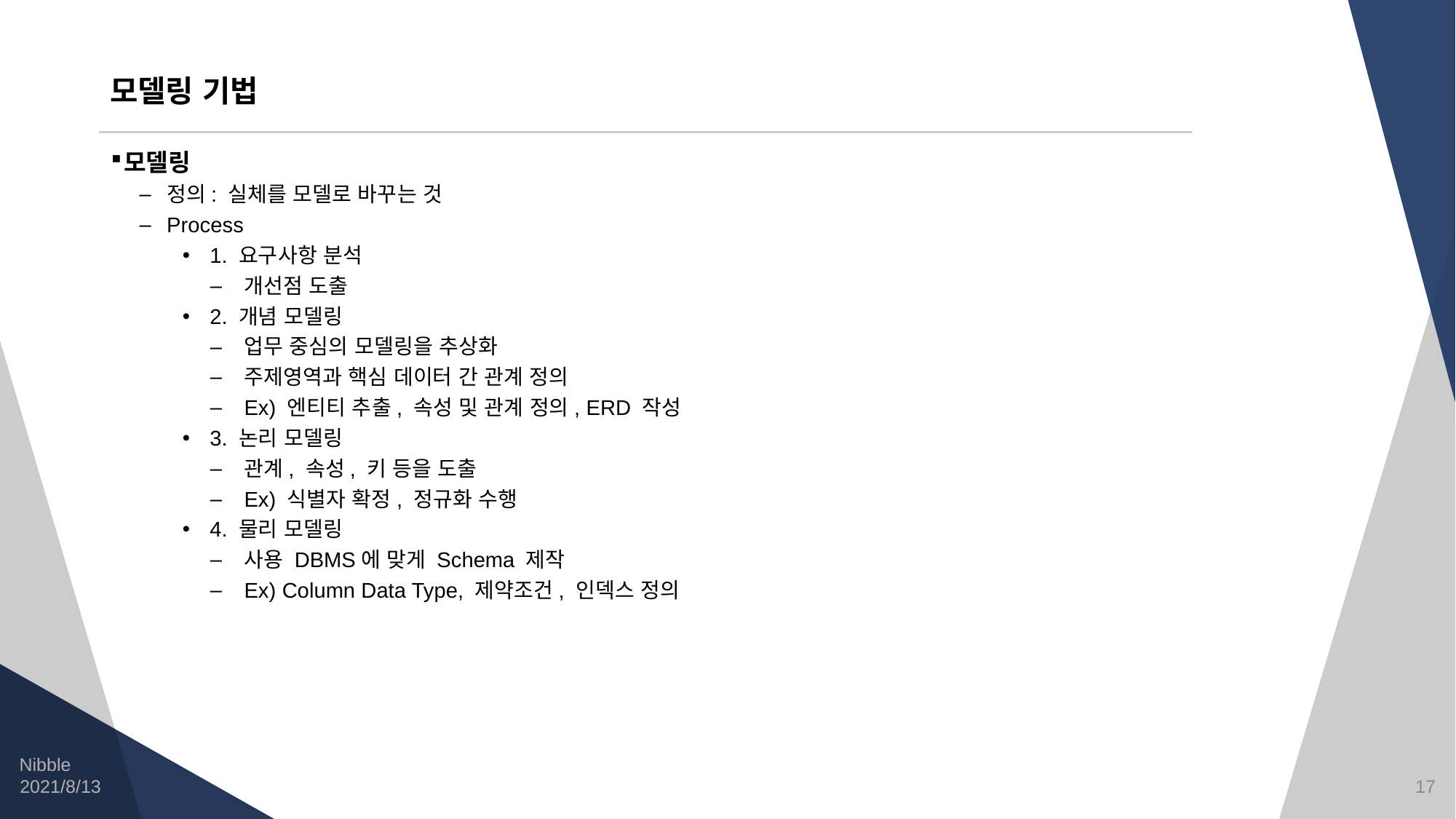

# 모델링 기법

모델링
정의: 실체를 모델로 바꾸는 것
Process
1. 요구사항 분석
개선점 도출
2. 개념 모델링
업무 중심의 모델링을 추상화
주제영역과 핵심 데이터 간 관계 정의
Ex) 엔티티 추출, 속성 및 관계 정의, ERD 작성
3. 논리 모델링
관계, 속성, 키 등을 도출
Ex) 식별자 확정, 정규화 수행
4. 물리 모델링
사용 DBMS에 맞게 Schema 제작
Ex) Column Data Type, 제약조건, 인덱스 정의
Nibble
2021/8/13
17